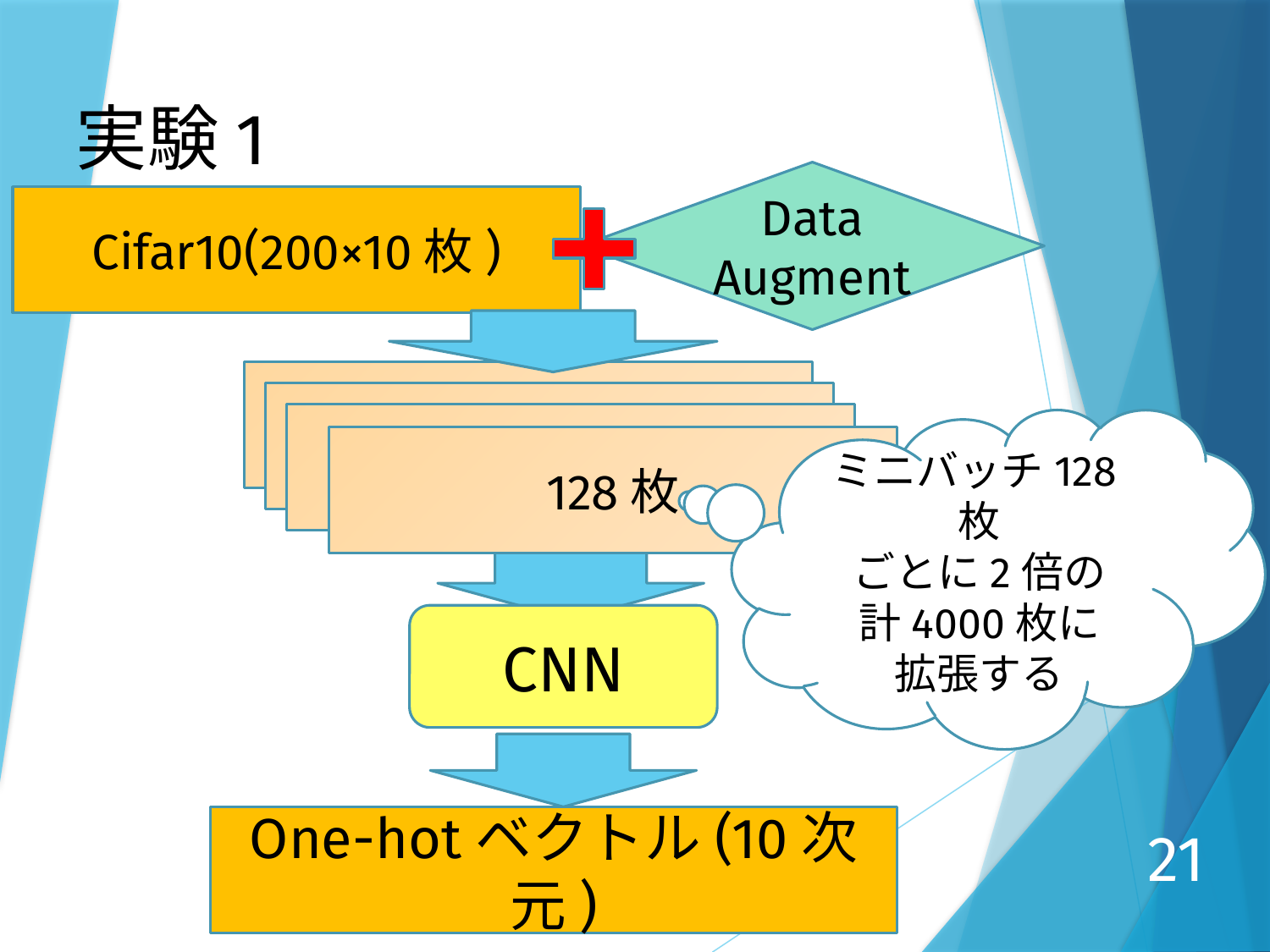

実験1
Data
Augment
Cifar10(200×10枚)

128枚
128枚
128枚
ミニバッチ128枚
ごとに2倍の
計4000枚に
拡張する
128枚

CNN

One-hotベクトル(10次元)
21